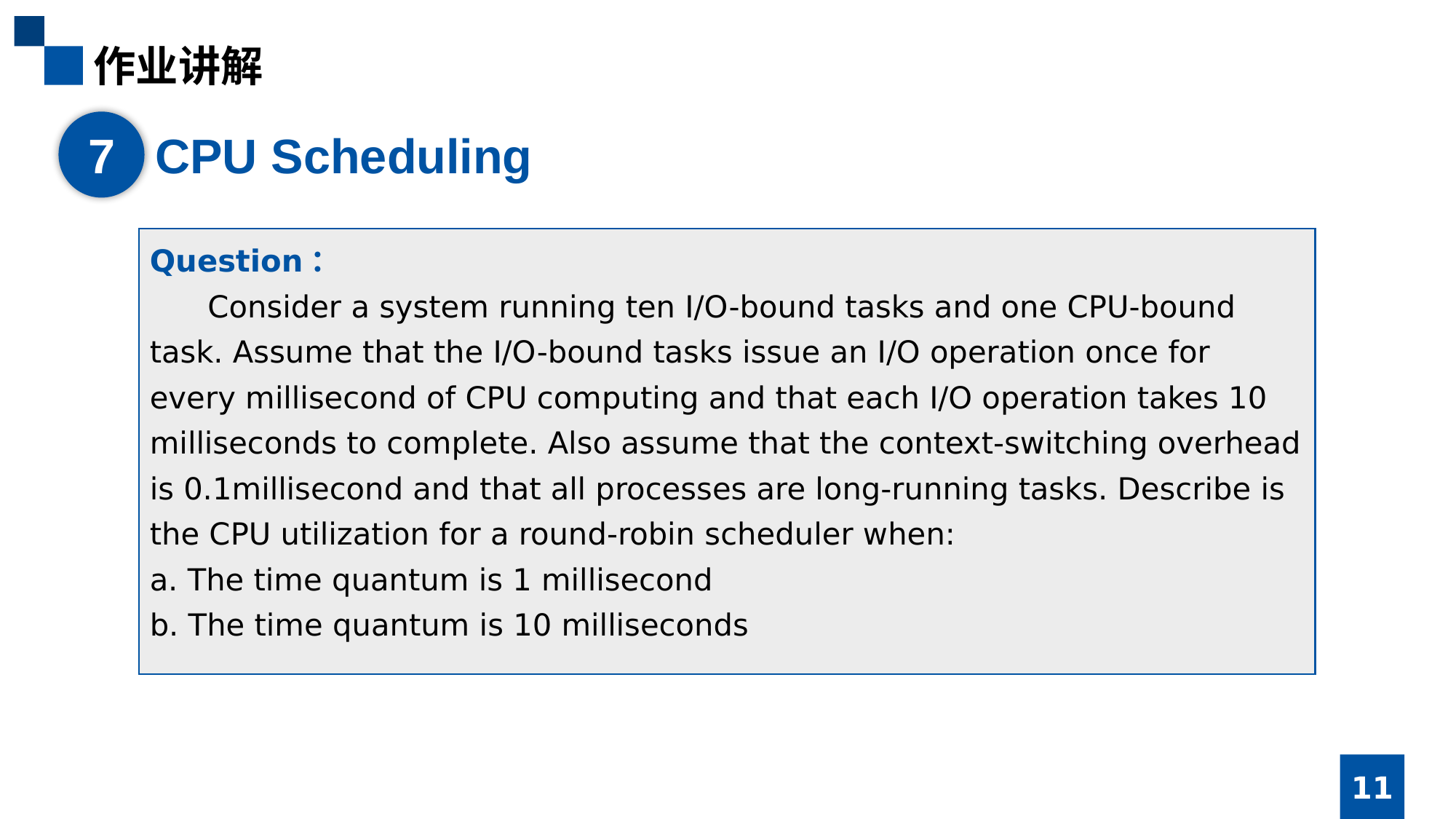

作业讲解
7
CPU Scheduling
Question：
      Consider a system running ten I/O-bound tasks and one CPU-bound task. Assume that the I/O-bound tasks issue an I/O operation once for every millisecond of CPU computing and that each I/O operation takes 10 milliseconds to complete. Also assume that the context-switching overhead is 0.1millisecond and that all processes are long-running tasks. Describe is the CPU utilization for a round-robin scheduler when:
a. The time quantum is 1 millisecond
b. The time quantum is 10 milliseconds

11